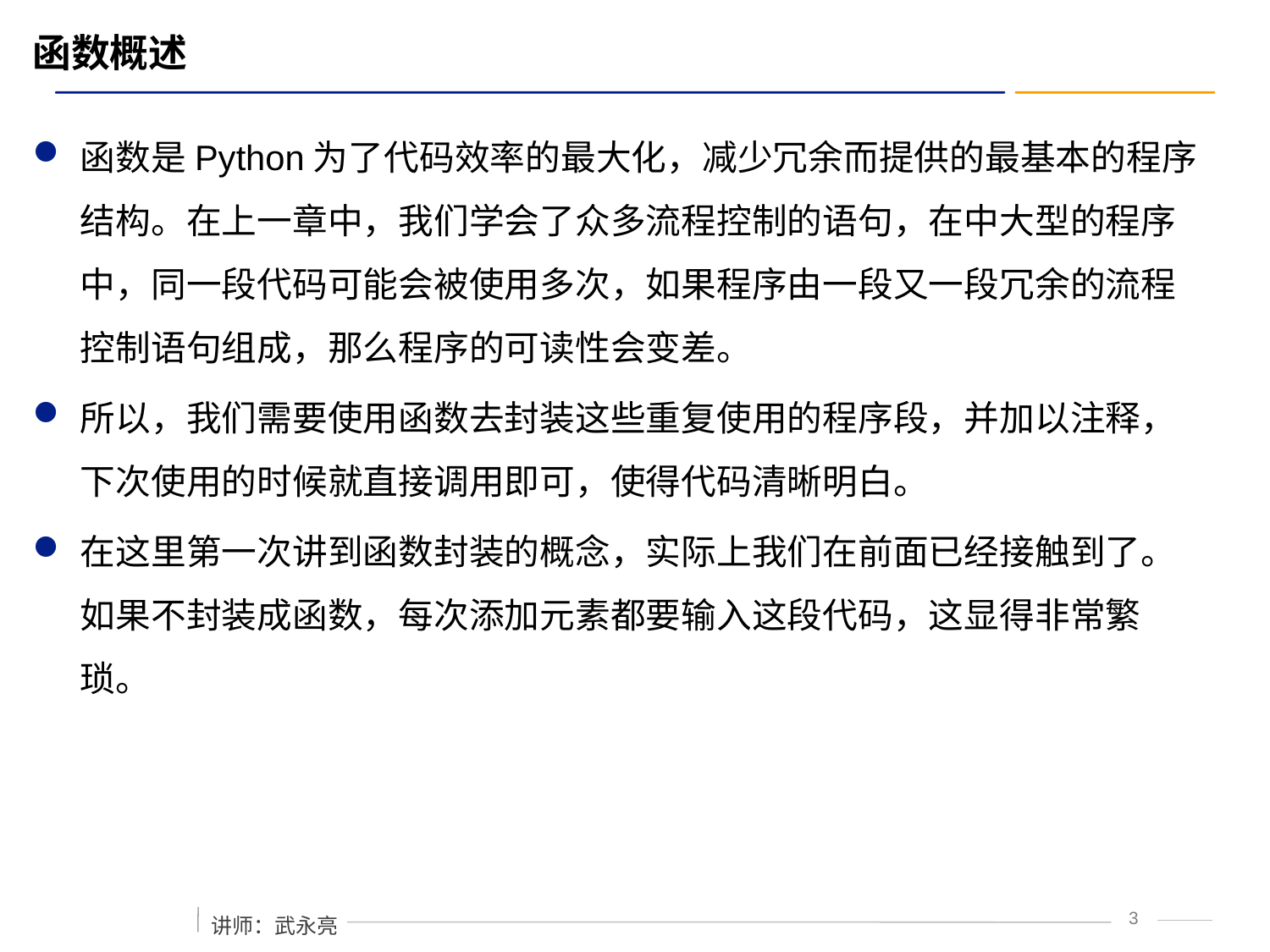

# 函数概述
函数是Python为了代码效率的最大化，减少冗余而提供的最基本的程序结构。在上一章中，我们学会了众多流程控制的语句，在中大型的程序中，同一段代码可能会被使用多次，如果程序由一段又一段冗余的流程控制语句组成，那么程序的可读性会变差。
所以，我们需要使用函数去封装这些重复使用的程序段，并加以注释，下次使用的时候就直接调用即可，使得代码清晰明白。
在这里第一次讲到函数封装的概念，实际上我们在前面已经接触到了。如果不封装成函数，每次添加元素都要输入这段代码，这显得非常繁琐。